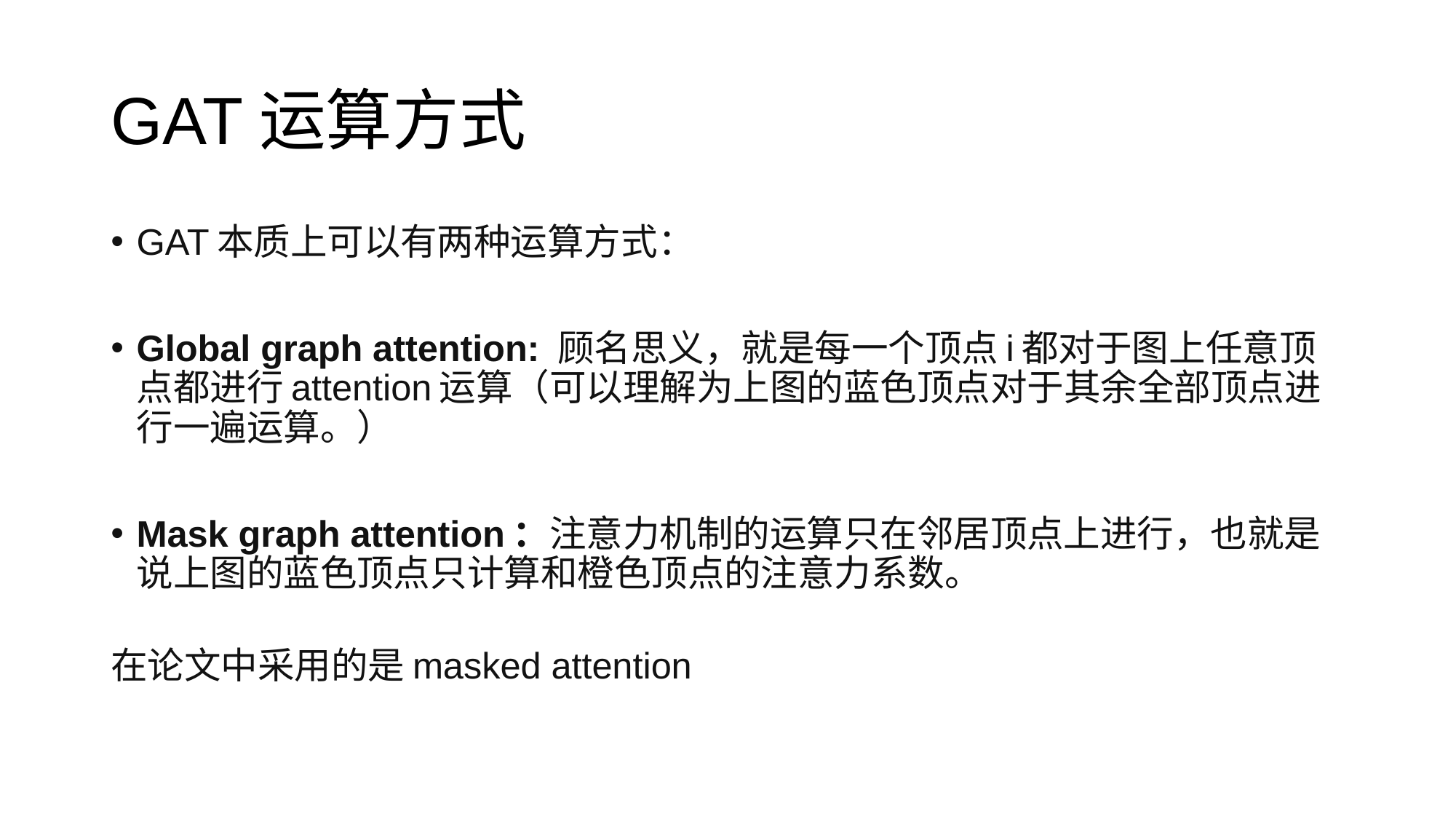

# GAT运算方式
GAT本质上可以有两种运算方式：

Global graph attention: 顾名思义，就是每一个顶点i都对于图上任意顶点都进行attention运算（可以理解为上图的蓝色顶点对于其余全部顶点进行一遍运算。）

Mask graph attention：注意力机制的运算只在邻居顶点上进行，也就是说上图的蓝色顶点只计算和橙色顶点的注意力系数。
在论文中采用的是masked attention